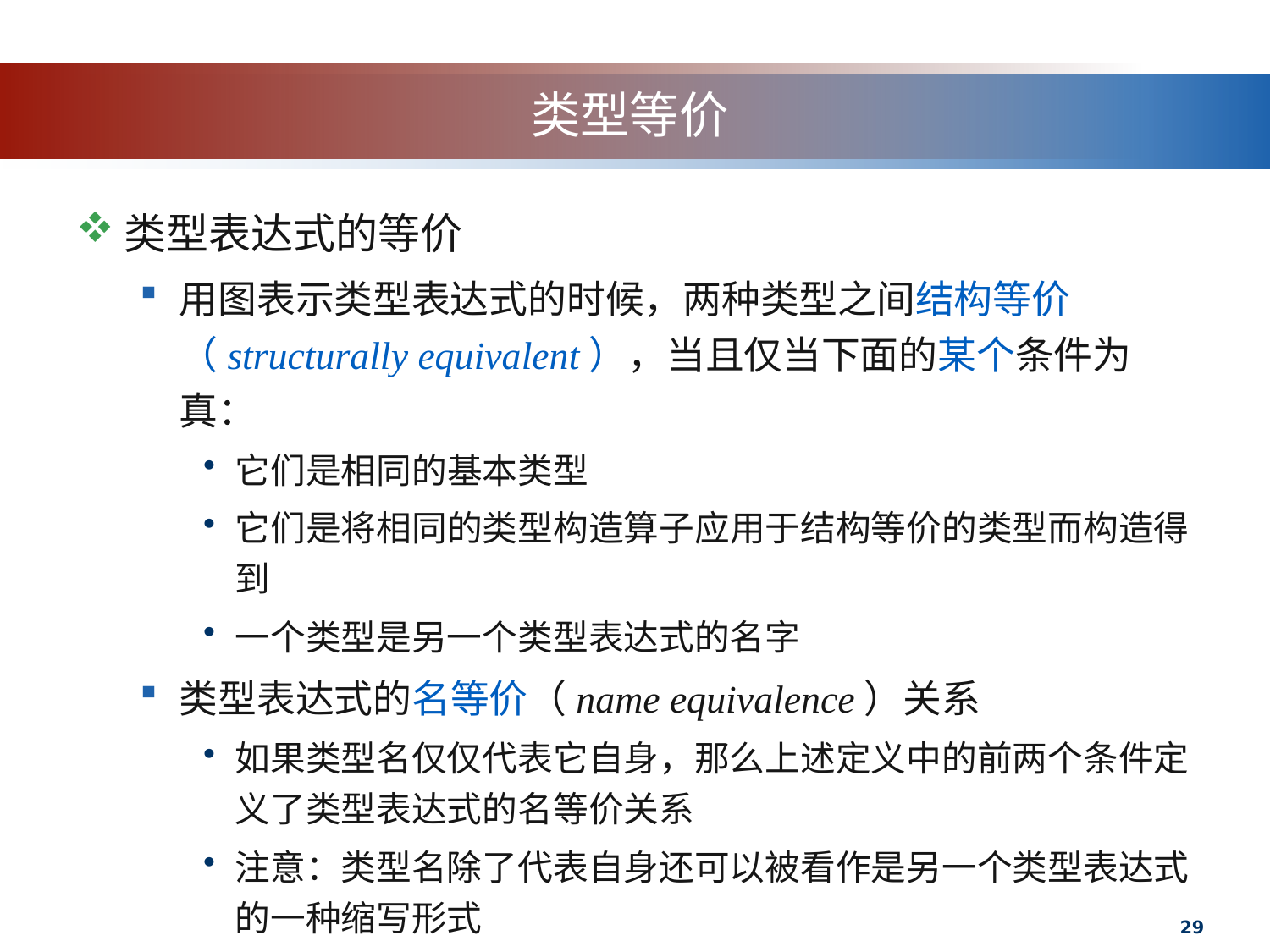

# 类型等价
类型表达式的等价
用图表示类型表达式的时候，两种类型之间结构等价（structurally equivalent），当且仅当下面的某个条件为真：
它们是相同的基本类型
它们是将相同的类型构造算子应用于结构等价的类型而构造得到
一个类型是另一个类型表达式的名字
类型表达式的名等价（name equivalence）关系
如果类型名仅仅代表它自身，那么上述定义中的前两个条件定义了类型表达式的名等价关系
注意：类型名除了代表自身还可以被看作是另一个类型表达式的一种缩写形式
29